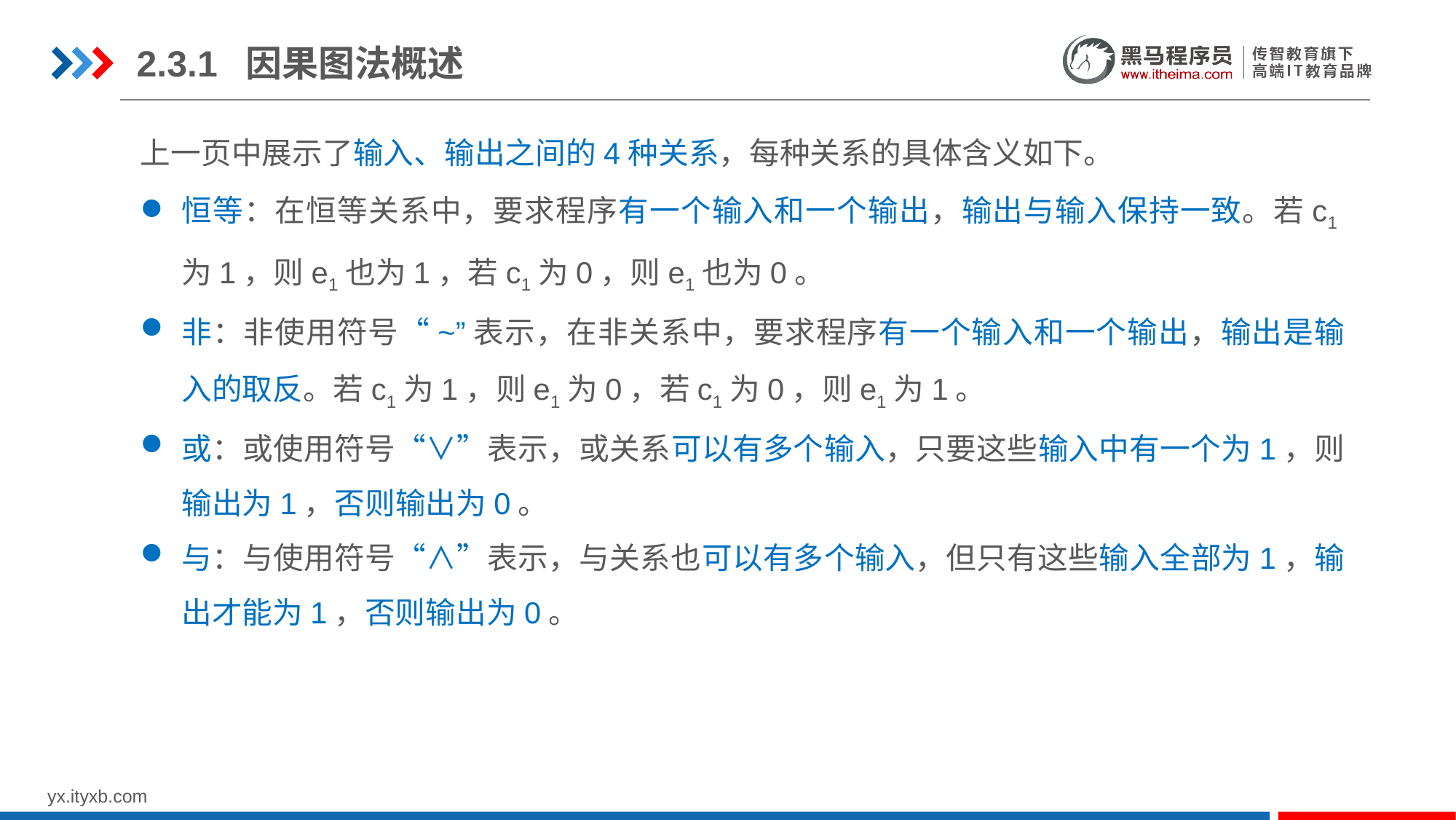

2.3.1	因果图法概述
上一页中展示了输入、输出之间的4种关系，每种关系的具体含义如下。
恒等：在恒等关系中，要求程序有一个输入和一个输出，输出与输入保持一致。若c1为1，则e1也为1，若c1为0，则e1也为0。
非：非使用符号“~”表示，在非关系中，要求程序有一个输入和一个输出，输出是输入的取反。若c1为1，则e1为0，若c1为0，则e1为1。
或：或使用符号“∨”表示，或关系可以有多个输入，只要这些输入中有一个为1，则输出为1，否则输出为0。
与：与使用符号“∧”表示，与关系也可以有多个输入，但只有这些输入全部为1，输出才能为1，否则输出为0。